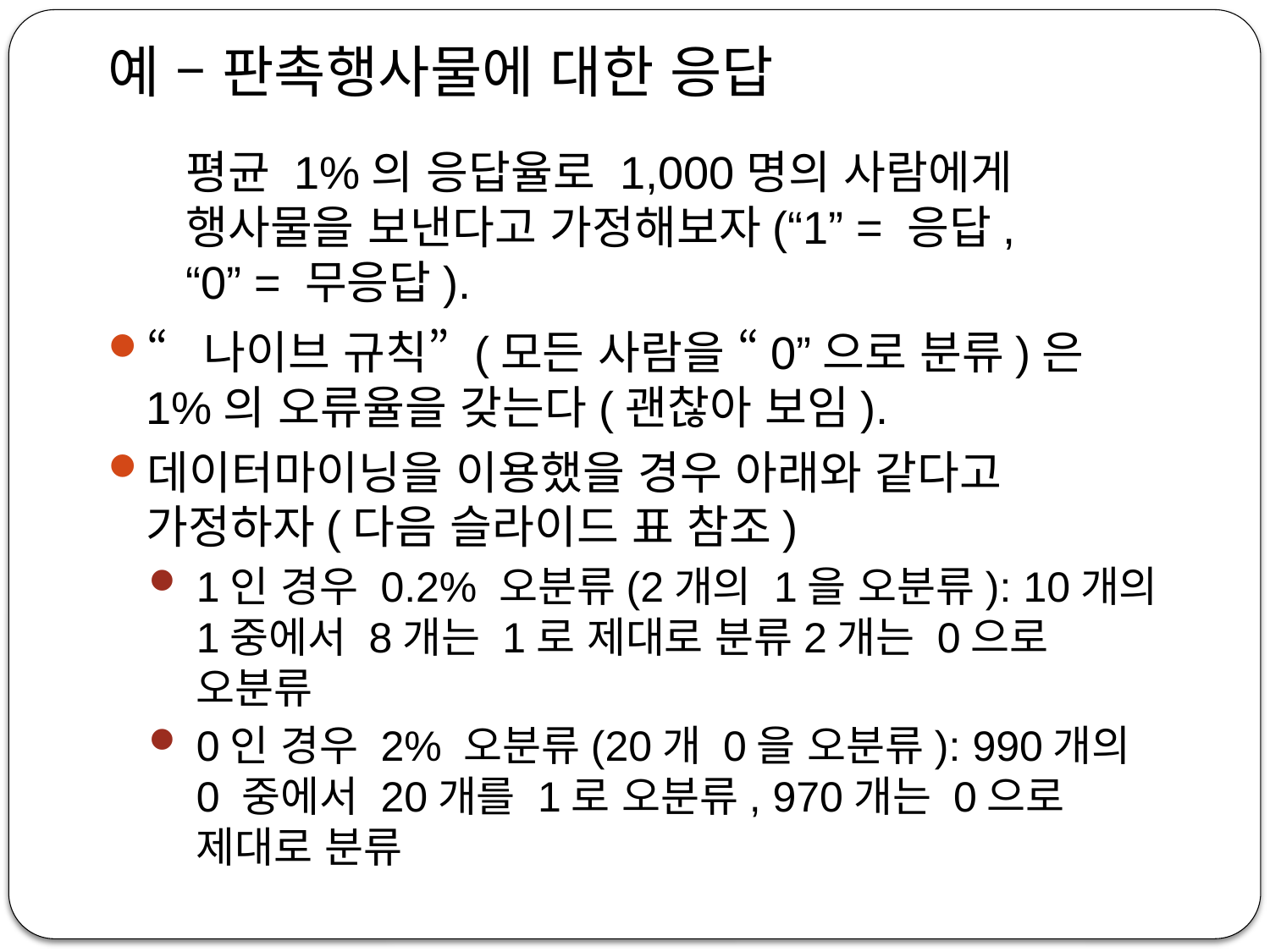

# 예 – 판촉행사물에 대한 응답
평균 1%의 응답율로 1,000명의 사람에게 행사물을 보낸다고 가정해보자(“1” = 응답, “0” = 무응답).
“나이브 규칙” (모든 사람을 “0”으로 분류)은 1%의 오류율을 갖는다(괜찮아 보임).
데이터마이닝을 이용했을 경우 아래와 같다고 가정하자(다음 슬라이드 표 참조)
1인 경우 0.2% 오분류(2개의 1을 오분류): 10개의 1중에서 8개는 1로 제대로 분류2개는 0으로 오분류
0인 경우 2% 오분류(20개 0을 오분류): 990개의 0 중에서 20개를 1로 오분류, 970개는 0으로 제대로 분류